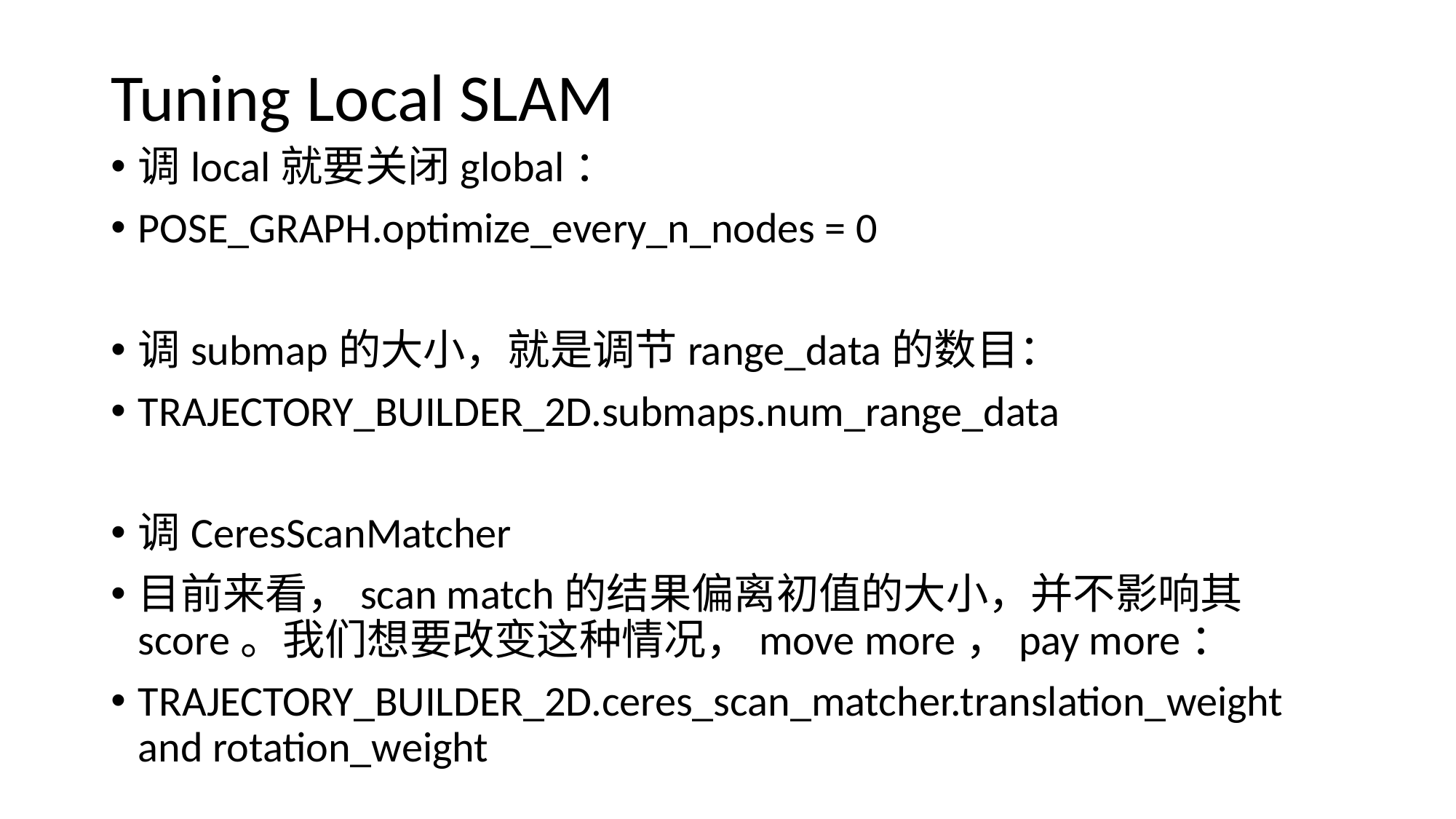

# Tuning Local SLAM
调local就要关闭global：
POSE_GRAPH.optimize_every_n_nodes = 0

调submap的大小，就是调节range_data的数目：
TRAJECTORY_BUILDER_2D.submaps.num_range_data

调CeresScanMatcher
目前来看，scan match的结果偏离初值的大小，并不影响其score。我们想要改变这种情况，move more，pay more：
TRAJECTORY_BUILDER_2D.ceres_scan_matcher.translation_weight and rotation_weight